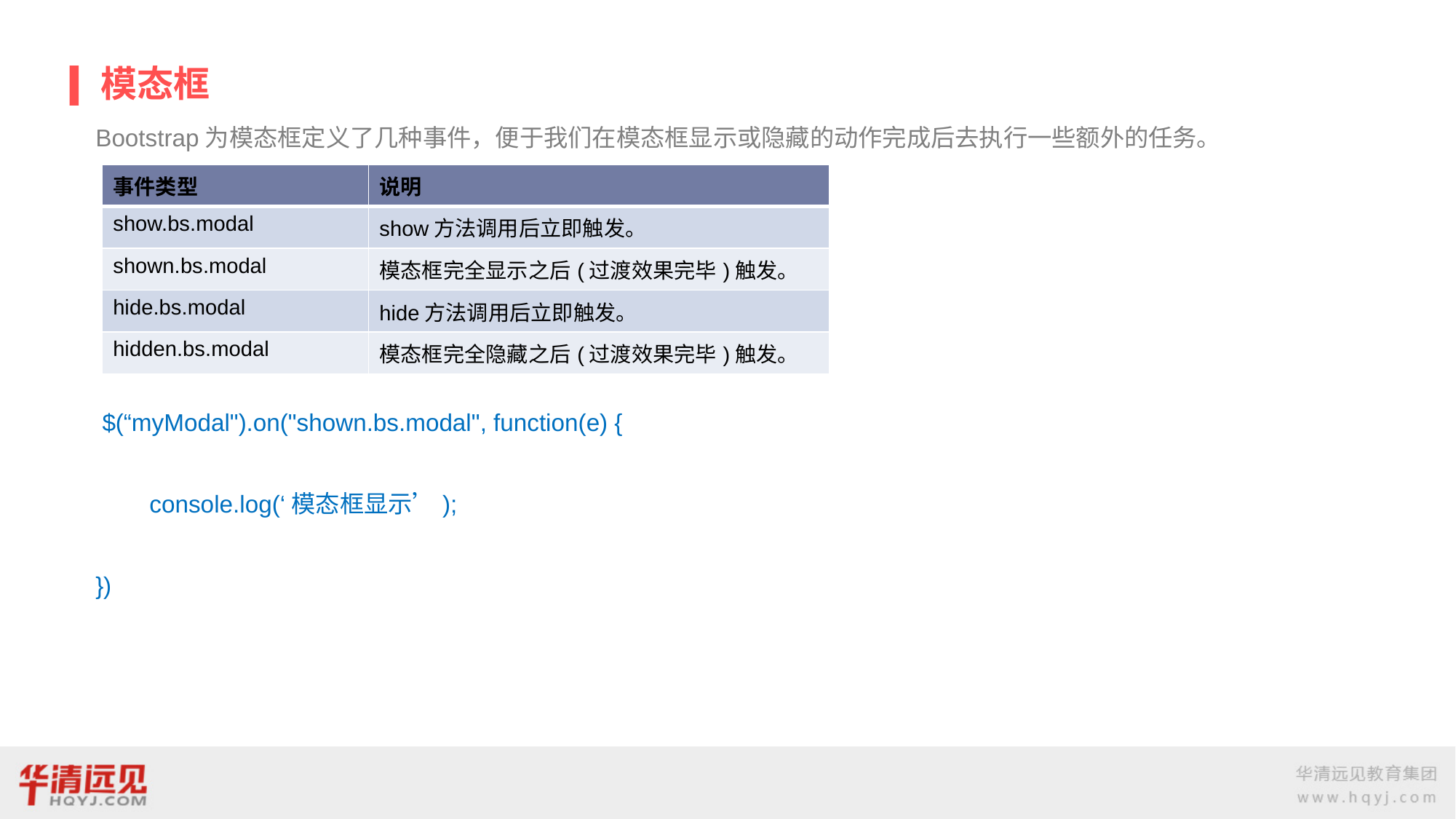

# 模态框
Bootstrap为模态框定义了几种事件，便于我们在模态框显示或隐藏的动作完成后去执行一些额外的任务。

 $(“myModal").on("shown.bs.modal", function(e) {

        console.log(‘模态框显示’);

})

| 事件类型 | 说明 |
| --- | --- |
| show.bs.modal | show方法调用后立即触发。 |
| shown.bs.modal | 模态框完全显示之后(过渡效果完毕)触发。 |
| hide.bs.modal | hide方法调用后立即触发。 |
| hidden.bs.modal | 模态框完全隐藏之后(过渡效果完毕)触发。 |